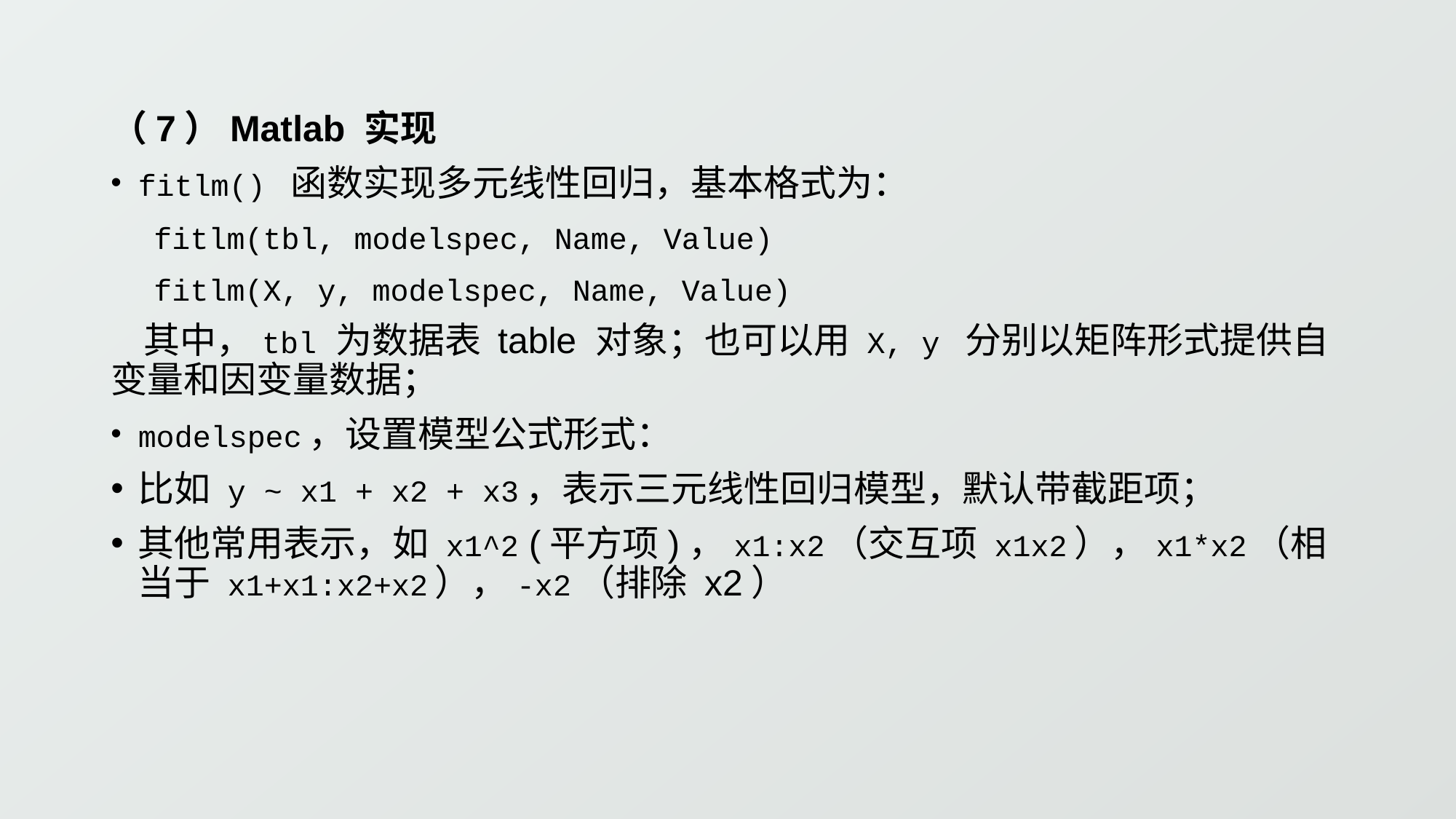

（7）Matlab 实现
fitlm() 函数实现多元线性回归，基本格式为：
fitlm(tbl, modelspec, Name, Value)
fitlm(X, y, modelspec, Name, Value)
   其中，tbl 为数据表 table 对象；也可以用 X, y 分别以矩阵形式提供自变量和因变量数据；
modelspec，设置模型公式形式：
比如 y ~ x1 + x2 + x3，表示三元线性回归模型，默认带截距项；
其他常用表示，如 x1^2 (平方项)，x1:x2（交互项 x1x2），x1*x2（相当于 x1+x1:x2+x2），-x2（排除 x2）